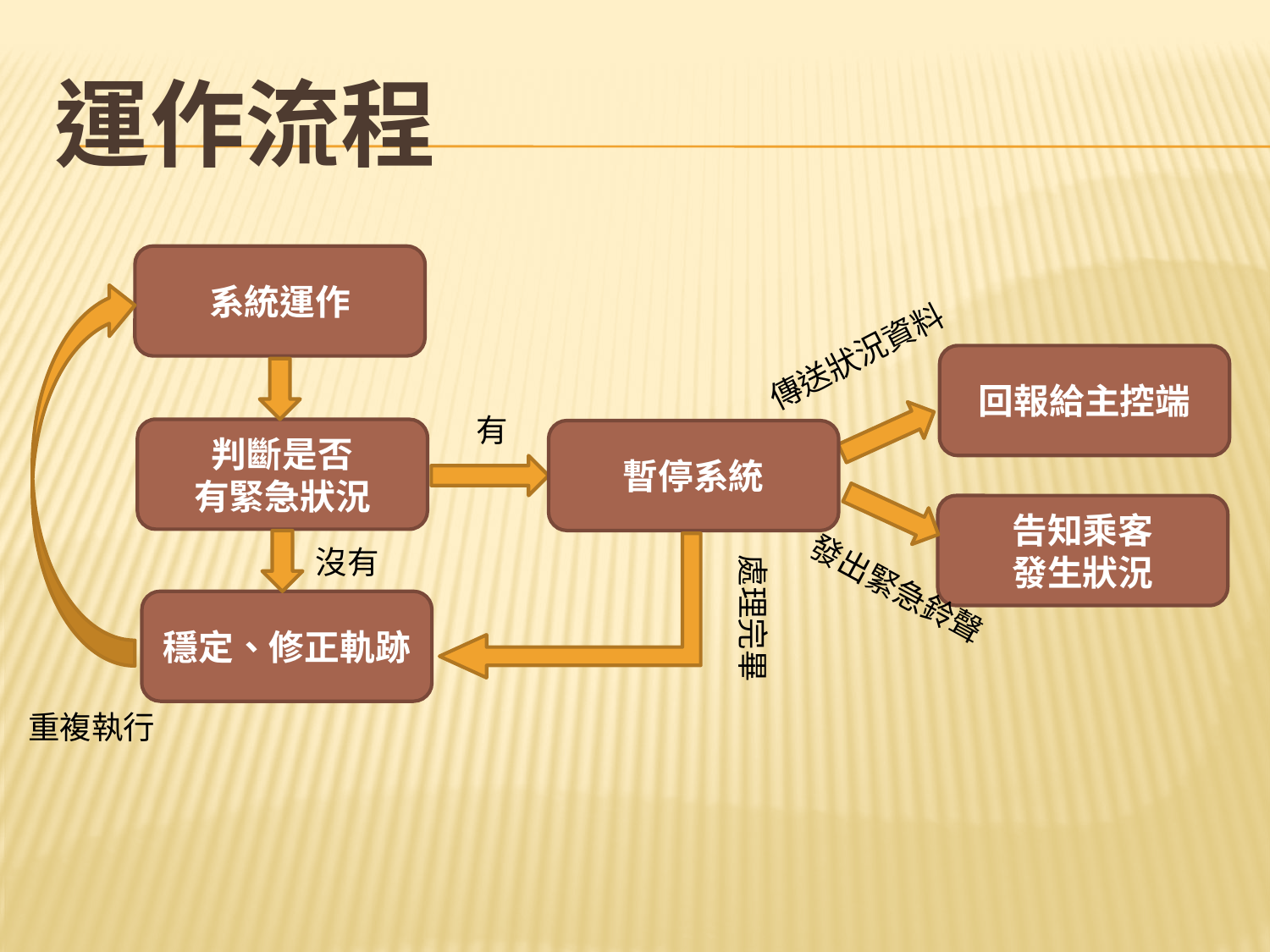

# 運作流程
系統運作

判斷是否
有緊急狀況
暫停系統

穩定、修正軌跡
回報給主控端
告知乘客
發生狀況

傳送狀況資料
有
沒有
處理完畢

發出緊急鈴聲

重複執行